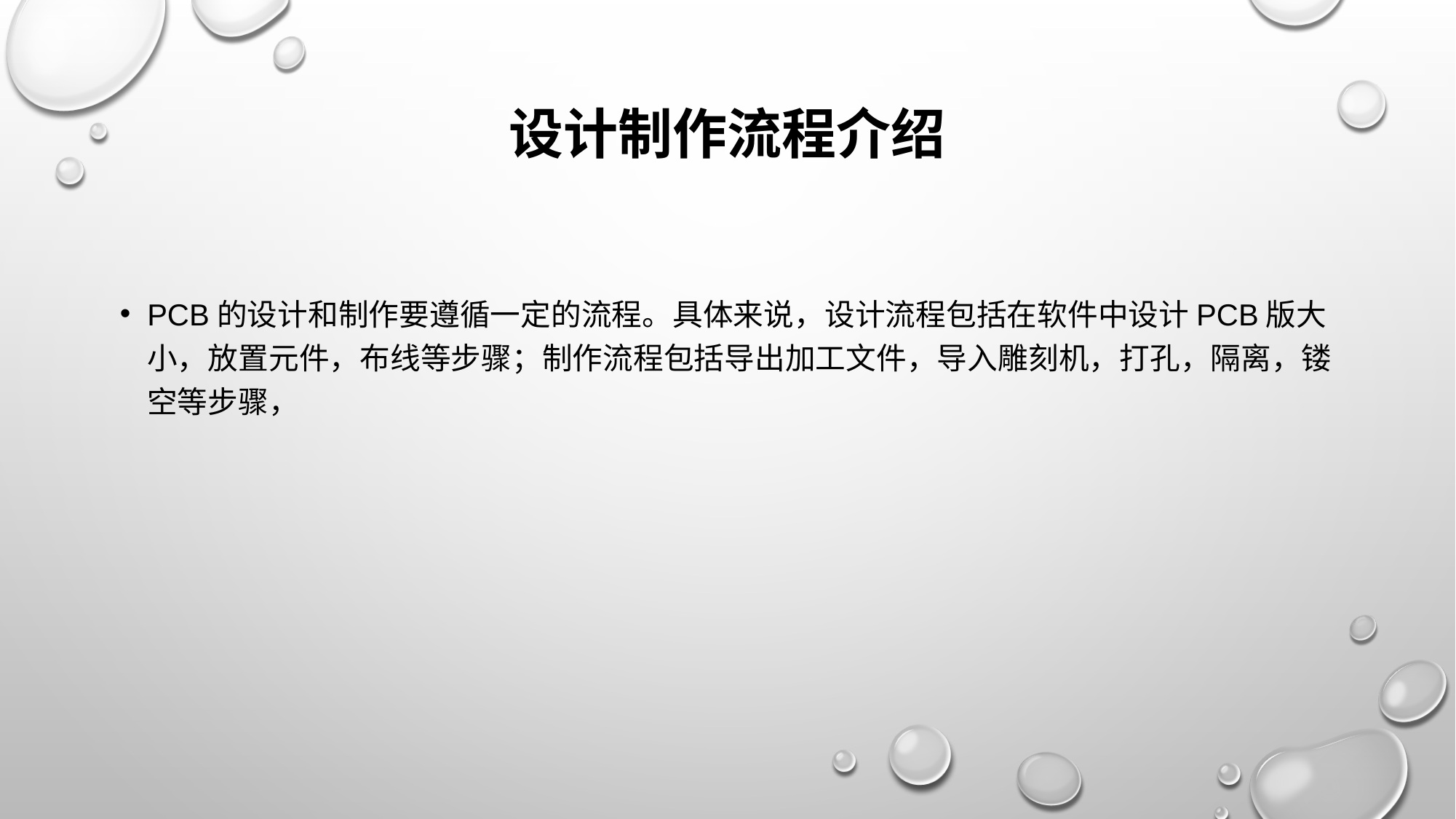

# 设计制作流程介绍
PCB的设计和制作要遵循一定的流程。具体来说，设计流程包括在软件中设计PCB版大小，放置元件，布线等步骤；制作流程包括导出加工文件，导入雕刻机，打孔，隔离，镂空等步骤，